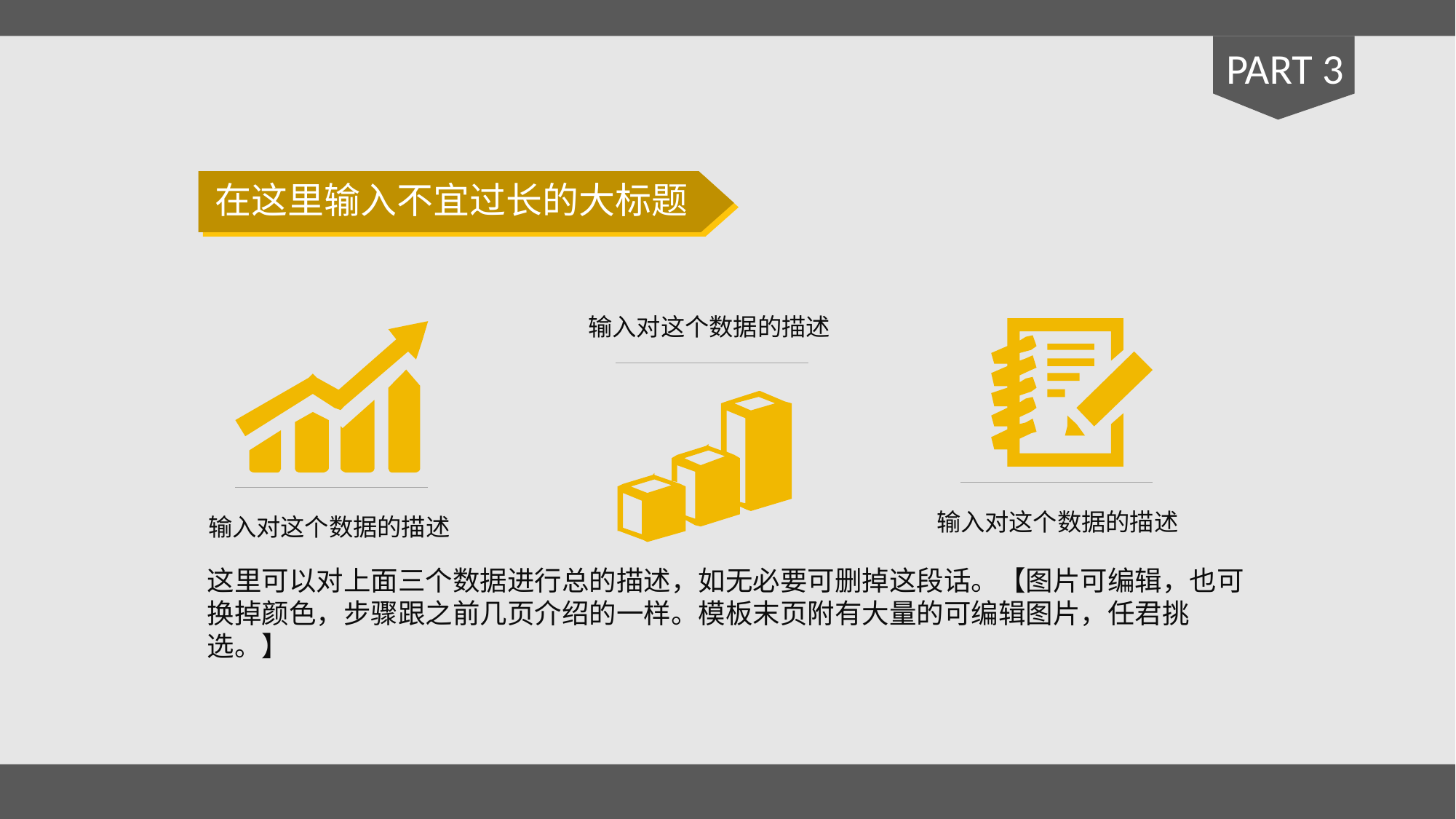

PART 3

在这里输入不宜过长的大标题

输入对这个数据的描述

输入对这个数据的描述
输入对这个数据的描述
这里可以对上面三个数据进行总的描述，如无必要可删掉这段话。【图片可编辑，也可换掉颜色，步骤跟之前几页介绍的一样。模板末页附有大量的可编辑图片，任君挑选。】